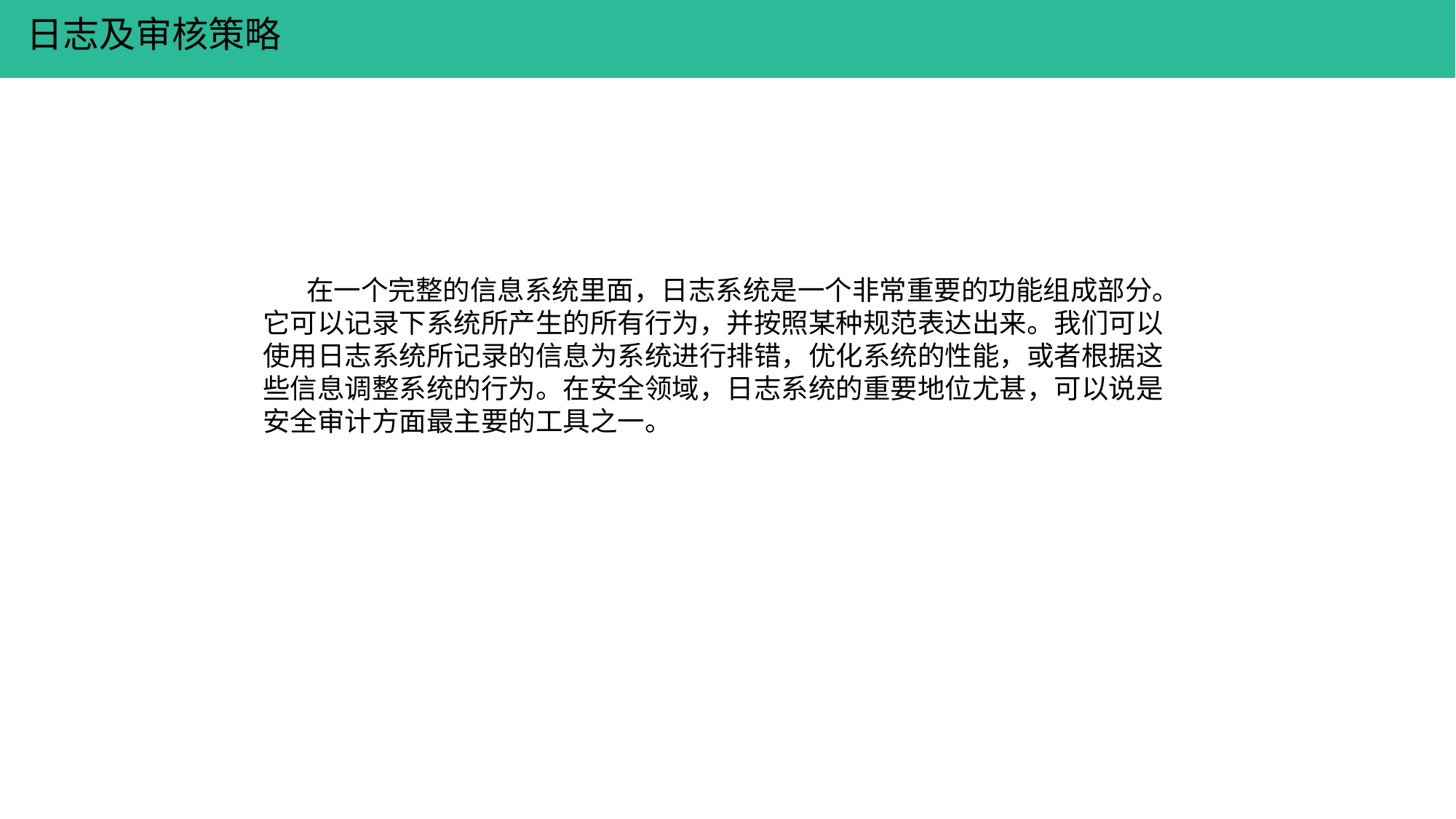

日志及审核策略
      在一个完整的信息系统里面，日志系统是一个非常重要的功能组成部分。它可以记录下系统所产生的所有行为，并按照某种规范表达出来。我们可以使用日志系统所记录的信息为系统进行排错，优化系统的性能，或者根据这些信息调整系统的行为。在安全领域，日志系统的重要地位尤甚，可以说是安全审计方面最主要的工具之一。